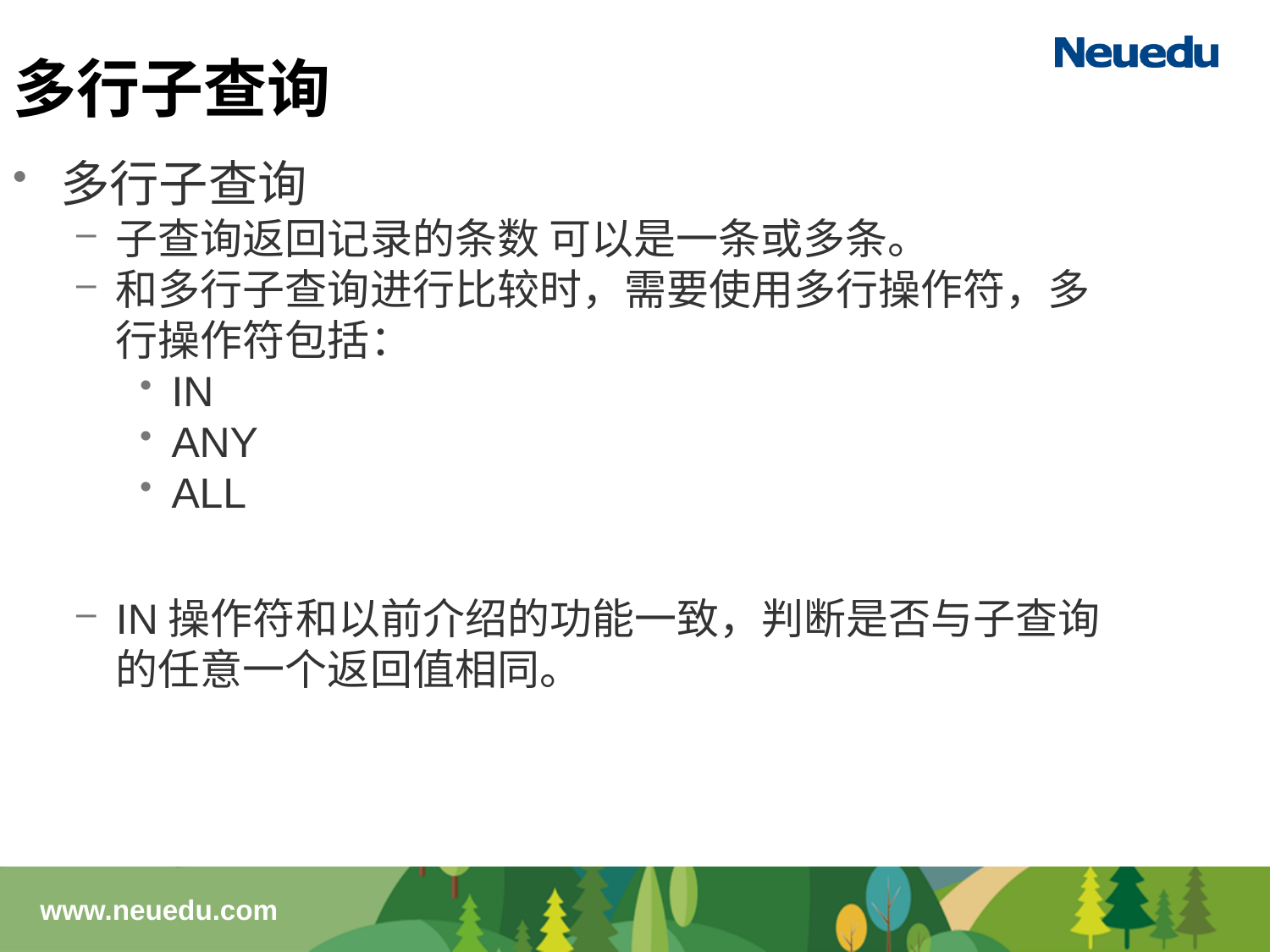

多行子查询
多行子查询
子查询返回记录的条数 可以是一条或多条。
和多行子查询进行比较时，需要使用多行操作符，多行操作符包括：
IN
ANY
ALL

IN操作符和以前介绍的功能一致，判断是否与子查询的任意一个返回值相同。